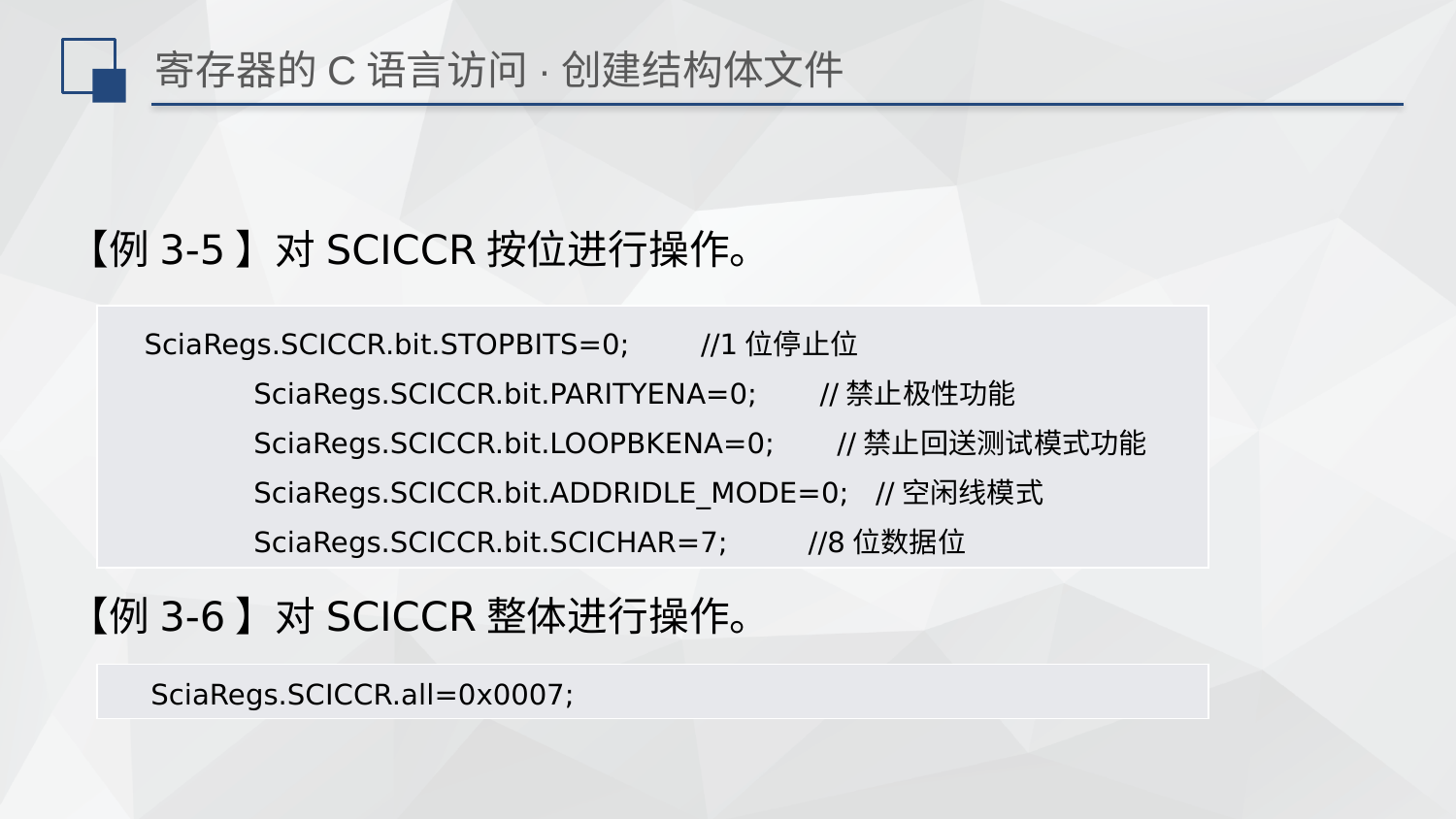

# 寄存器的C语言访问·创建结构体文件
【例3-5】对SCICCR按位进行操作。
| SciaRegs.SCICCR.bit.STOPBITS=0; //1位停止位 SciaRegs.SCICCR.bit.PARITYENA=0; //禁止极性功能 SciaRegs.SCICCR.bit.LOOPBKENA=0; //禁止回送测试模式功能 SciaRegs.SCICCR.bit.ADDRIDLE\_MODE=0; //空闲线模式 SciaRegs.SCICCR.bit.SCICHAR=7; //8位数据位 |
| --- |
【例3-6】对SCICCR整体进行操作。
| SciaRegs.SCICCR.all=0x0007; |
| --- |